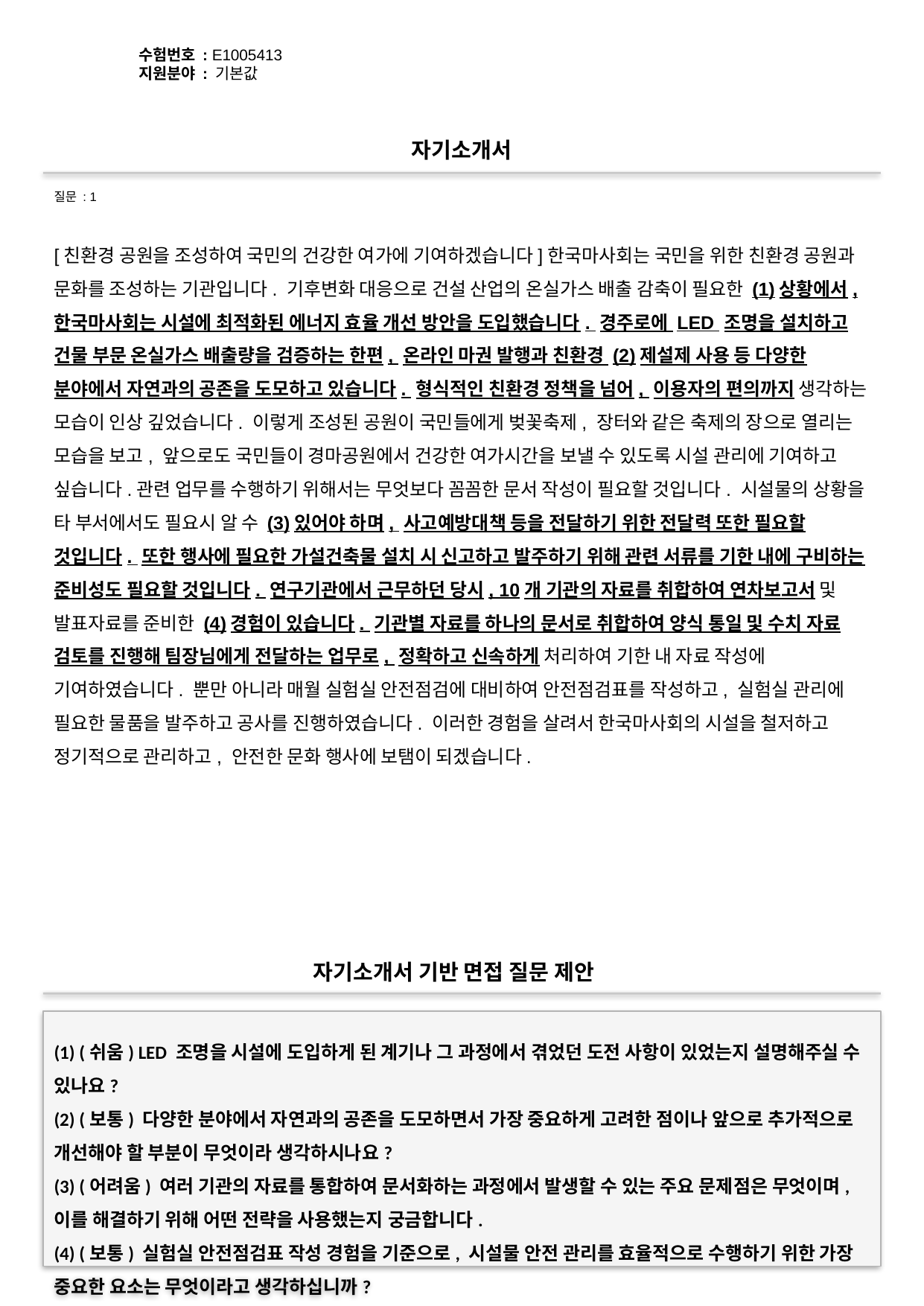

수험번호 : E1005413
지원분야 : 기본값
#

자기소개서

질문 : 1

[친환경 공원을 조성하여 국민의 건강한 여가에 기여하겠습니다]한국마사회는 국민을 위한 친환경 공원과 문화를 조성하는 기관입니다. 기후변화 대응으로 건설 산업의 온실가스 배출 감축이 필요한 (1)상황에서, 한국마사회는 시설에 최적화된 에너지 효율 개선 방안을 도입했습니다. 경주로에 LED 조명을 설치하고 건물 부문 온실가스 배출량을 검증하는 한편, 온라인 마권 발행과 친환경 (2)제설제 사용 등 다양한 분야에서 자연과의 공존을 도모하고 있습니다. 형식적인 친환경 정책을 넘어, 이용자의 편의까지 생각하는 모습이 인상 깊었습니다. 이렇게 조성된 공원이 국민들에게 벚꽃축제, 장터와 같은 축제의 장으로 열리는 모습을 보고, 앞으로도 국민들이 경마공원에서 건강한 여가시간을 보낼 수 있도록 시설 관리에 기여하고 싶습니다.관련 업무를 수행하기 위해서는 무엇보다 꼼꼼한 문서 작성이 필요할 것입니다. 시설물의 상황을 타 부서에서도 필요시 알 수 (3)있어야 하며, 사고예방대책 등을 전달하기 위한 전달력 또한 필요할 것입니다. 또한 행사에 필요한 가설건축물 설치 시 신고하고 발주하기 위해 관련 서류를 기한 내에 구비하는 준비성도 필요할 것입니다. 연구기관에서 근무하던 당시, 10개 기관의 자료를 취합하여 연차보고서 및 발표자료를 준비한 (4)경험이 있습니다. 기관별 자료를 하나의 문서로 취합하여 양식 통일 및 수치 자료 검토를 진행해 팀장님에게 전달하는 업무로, 정확하고 신속하게 처리하여 기한 내 자료 작성에 기여하였습니다. 뿐만 아니라 매월 실험실 안전점검에 대비하여 안전점검표를 작성하고, 실험실 관리에 필요한 물품을 발주하고 공사를 진행하였습니다. 이러한 경험을 살려서 한국마사회의 시설을 철저하고 정기적으로 관리하고, 안전한 문화 행사에 보탬이 되겠습니다.

자기소개서 기반 면접 질문 제안

(1) (쉬움) LED 조명을 시설에 도입하게 된 계기나 그 과정에서 겪었던 도전 사항이 있었는지 설명해주실 수 있나요?
(2) (보통) 다양한 분야에서 자연과의 공존을 도모하면서 가장 중요하게 고려한 점이나 앞으로 추가적으로 개선해야 할 부분이 무엇이라 생각하시나요?
(3) (어려움) 여러 기관의 자료를 통합하여 문서화하는 과정에서 발생할 수 있는 주요 문제점은 무엇이며, 이를 해결하기 위해 어떤 전략을 사용했는지 궁금합니다.
(4) (보통) 실험실 안전점검표 작성 경험을 기준으로, 시설물 안전 관리를 효율적으로 수행하기 위한 가장 중요한 요소는 무엇이라고 생각하십니까?